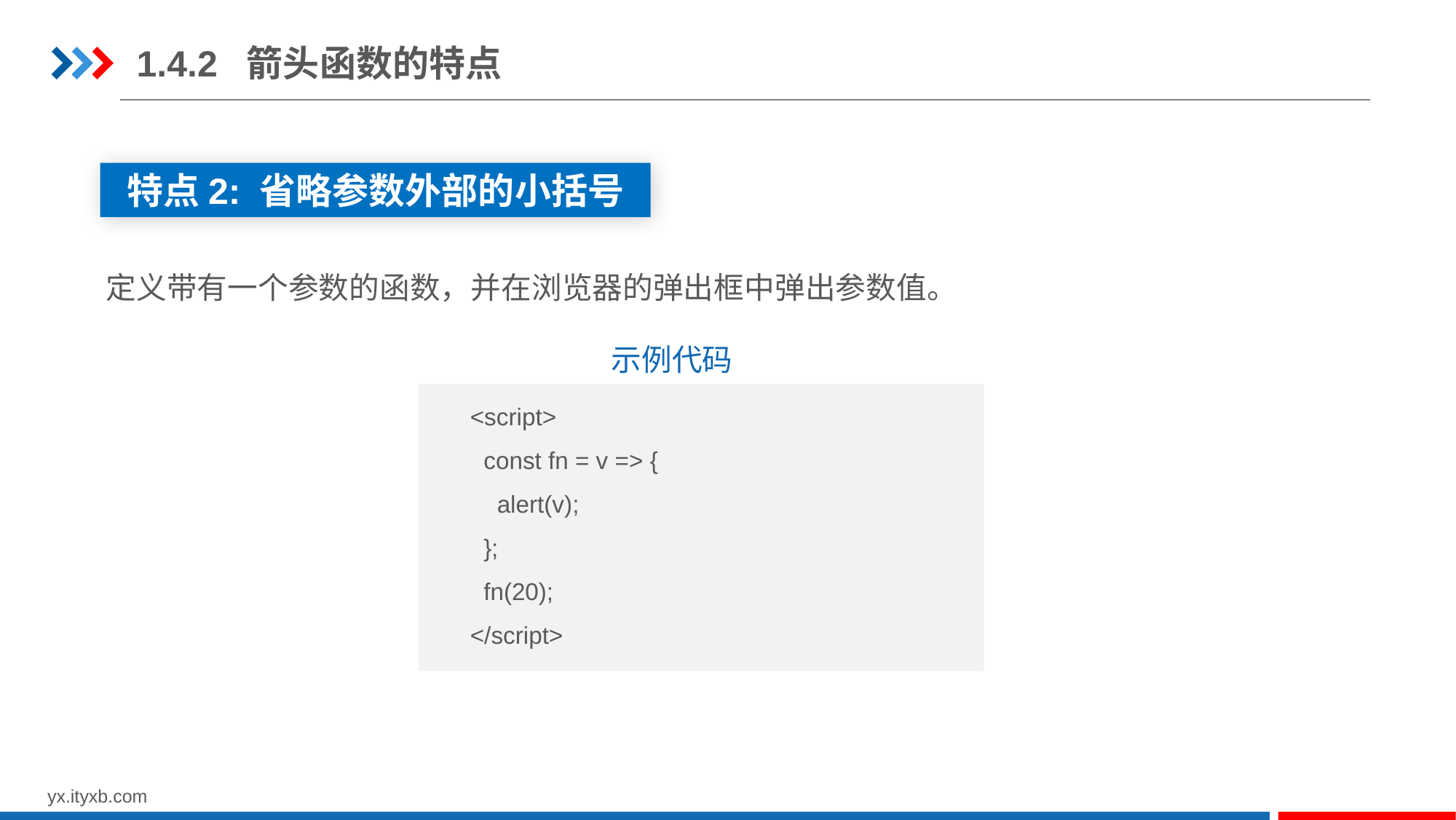

1.4.2  箭头函数的特点
特点2: 省略参数外部的小括号
定义带有一个参数的函数，并在浏览器的弹出框中弹出参数值。
示例代码
<script>
  const fn = v => {
    alert(v);
  };
  fn(20);
</script>